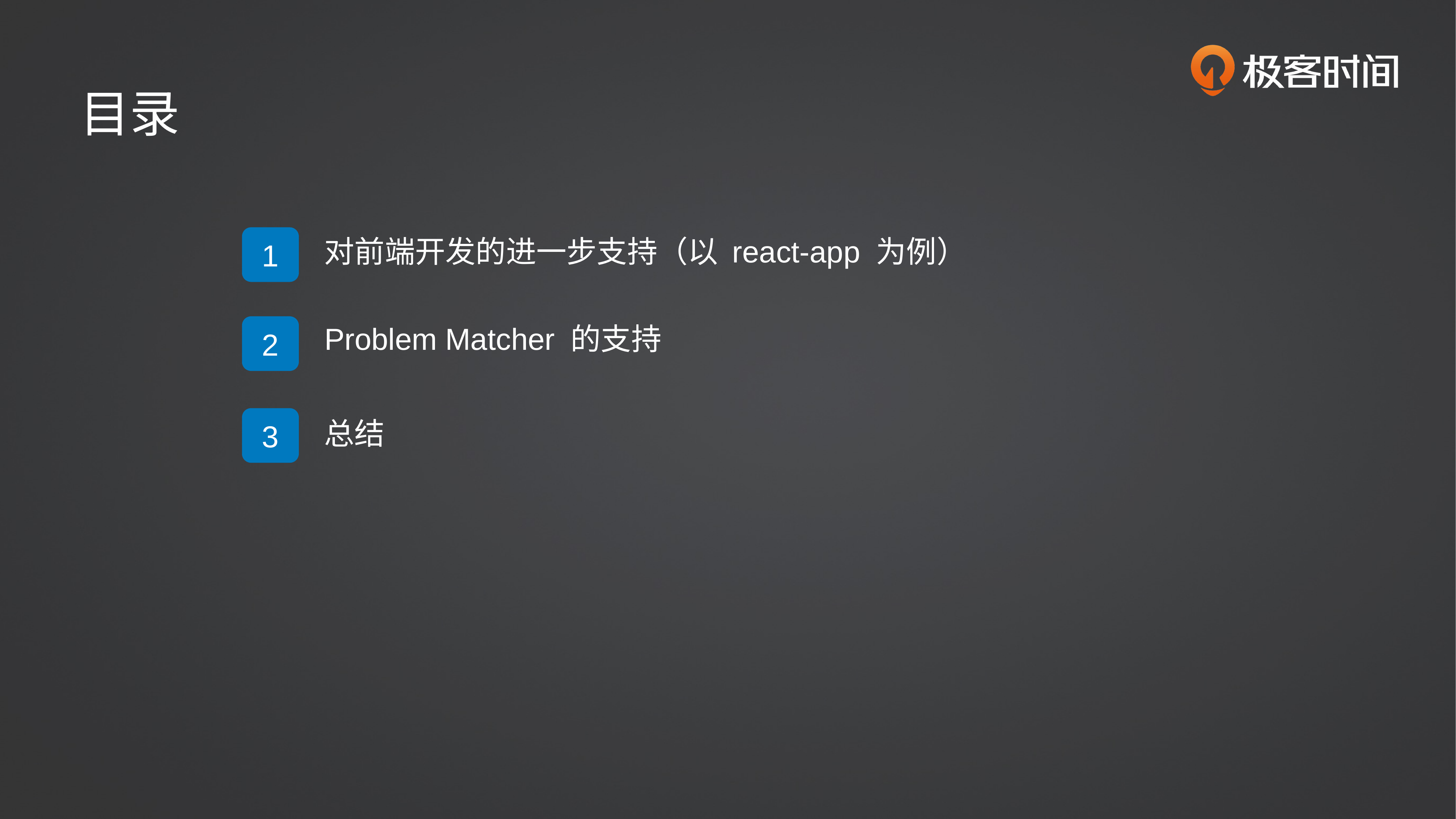

目录

1
对前端开发的进一步支持（以 react-app 为例）

2
Problem Matcher 的支持

3
总结